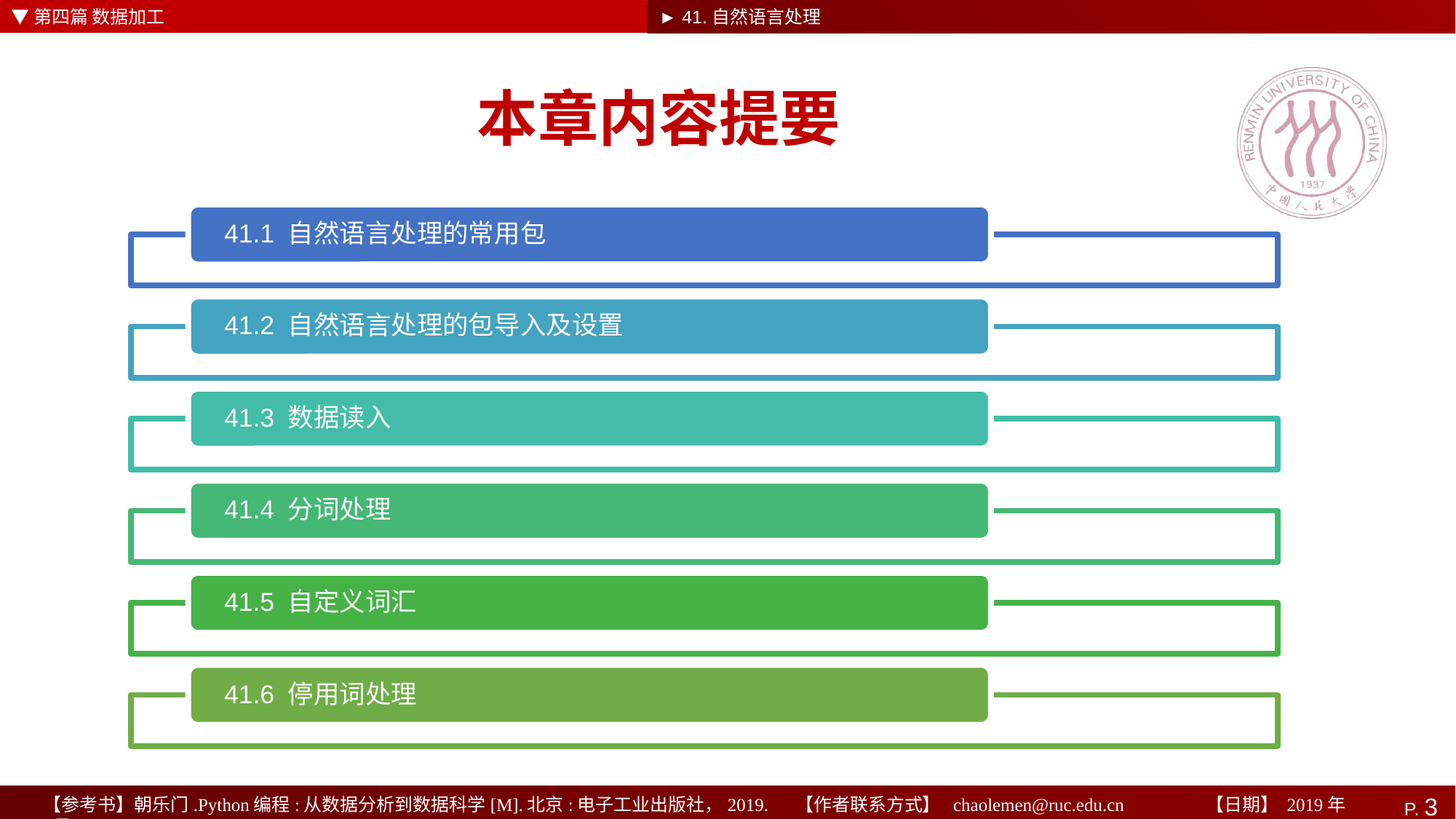

▼第四篇 数据加工
► 41.自然语言处理
# 本章内容提要
41.1 自然语言处理的常用包
41.2 自然语言处理的包导入及设置
41.3 数据读入
41.4 分词处理
41.5 自定义词汇
41.6 停用词处理